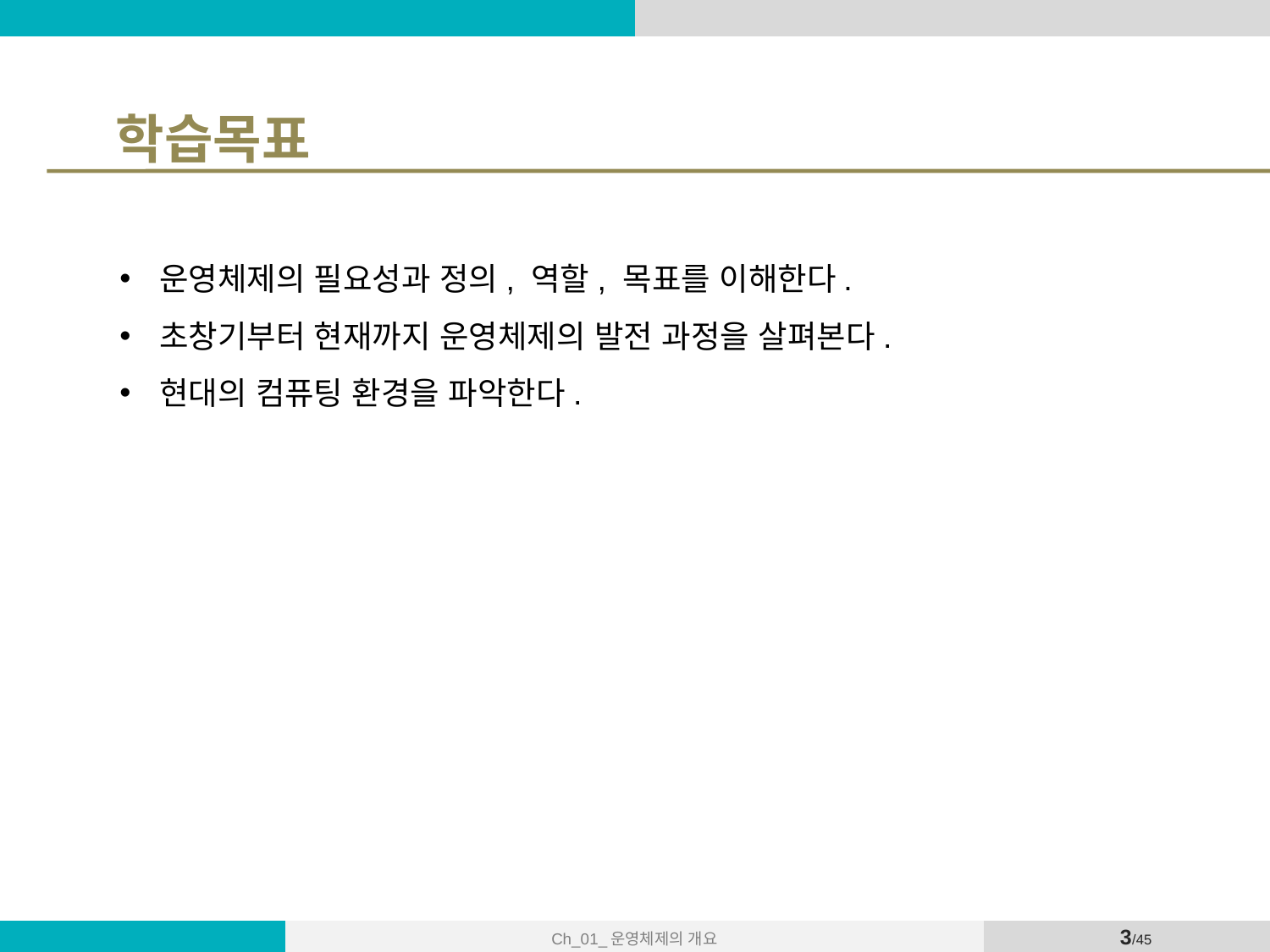

학습목표

운영체제의 필요성과 정의, 역할, 목표를 이해한다.
초창기부터 현재까지 운영체제의 발전 과정을 살펴본다.
현대의 컴퓨팅 환경을 파악한다.